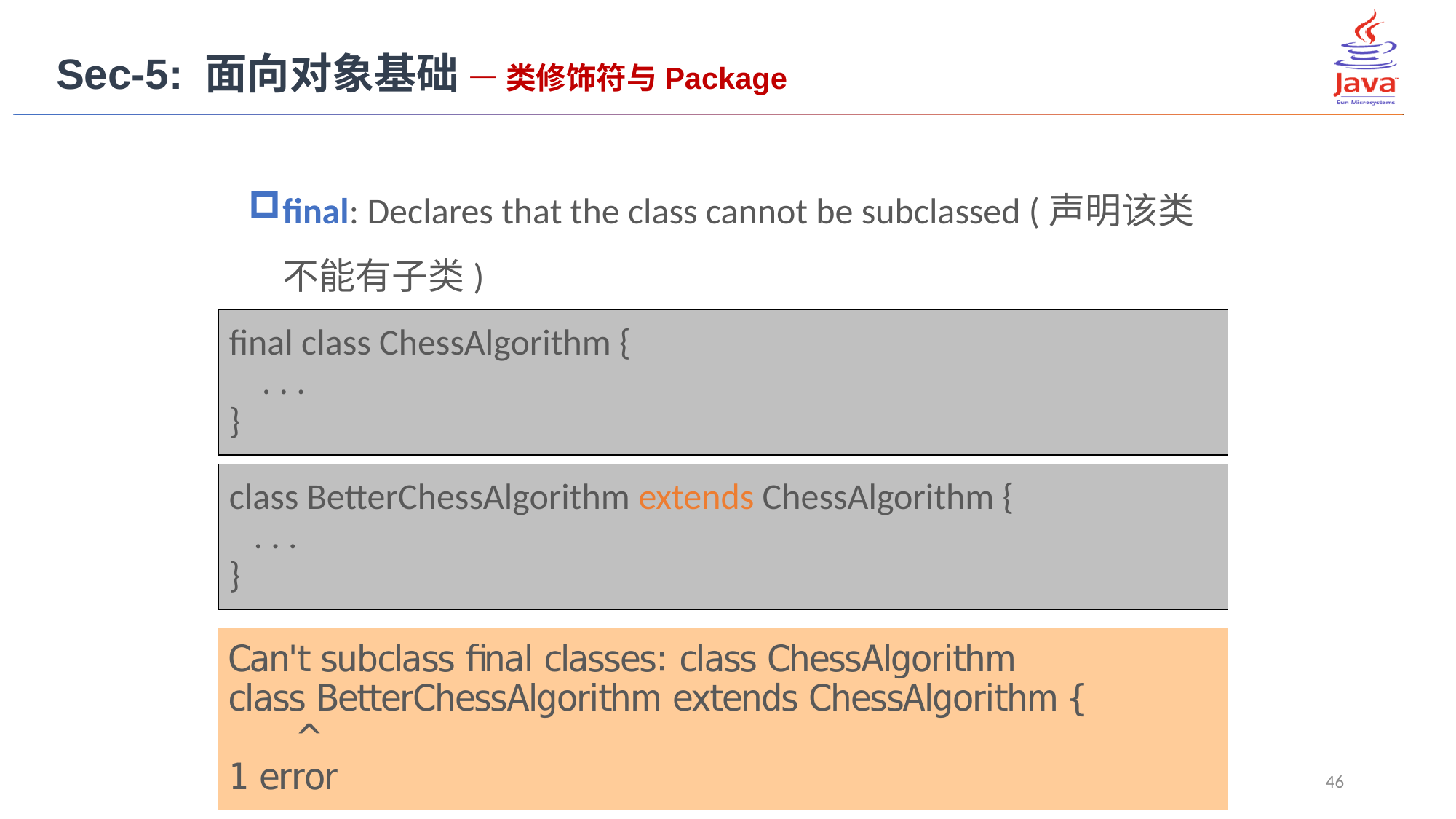

Sec-5: 面向对象基础 — 类修饰符与Package
final: Declares that the class cannot be subclassed (声明该类不能有子类)
final class ChessAlgorithm {
    . . .
}
class BetterChessAlgorithm extends ChessAlgorithm {
   . . .
}
Can't subclass final classes: class ChessAlgorithm
class BetterChessAlgorithm extends ChessAlgorithm {
      ^
1 error
46